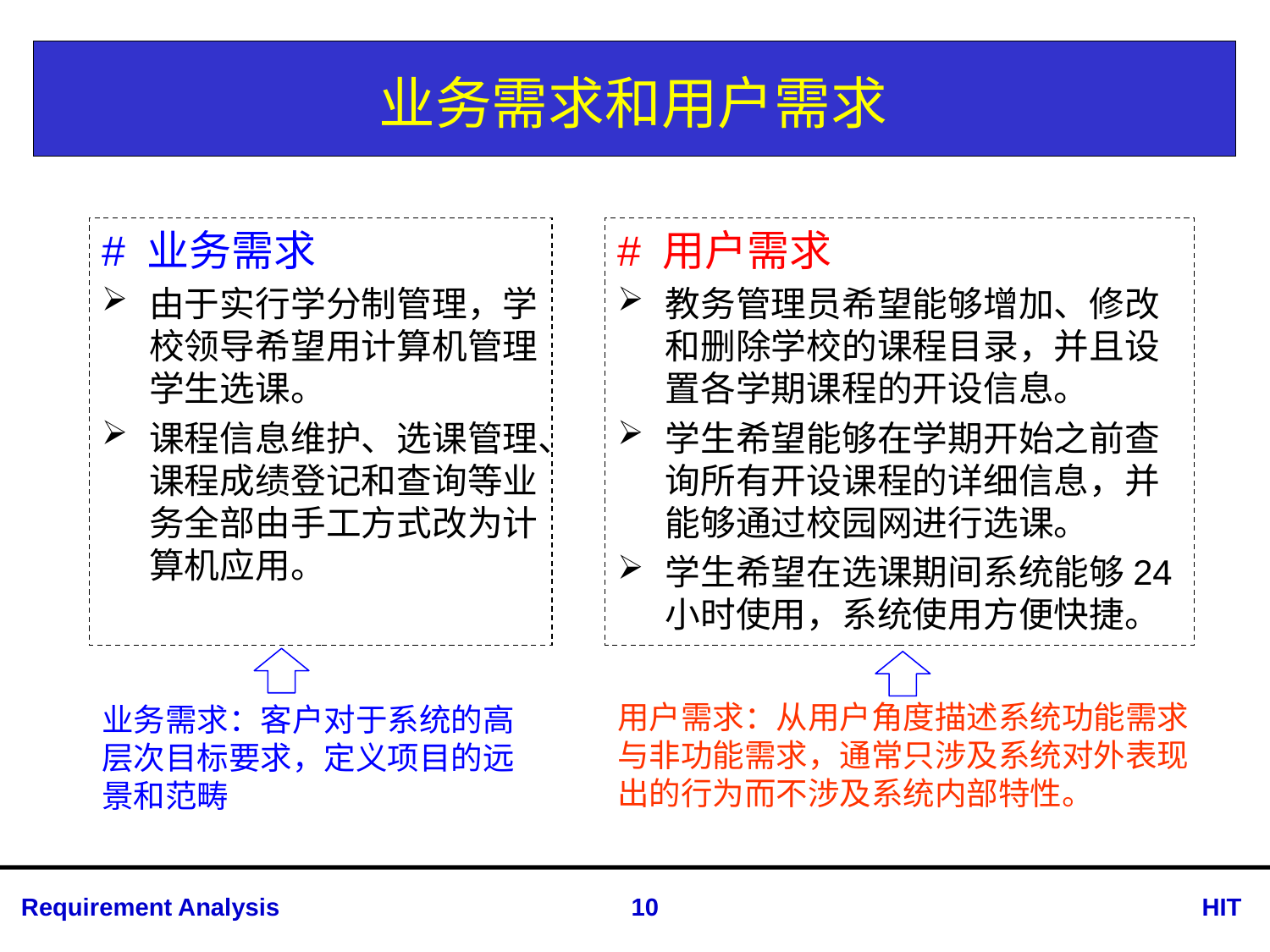

# 业务需求和用户需求
# 业务需求
由于实行学分制管理，学校领导希望用计算机管理学生选课。
课程信息维护、选课管理、课程成绩登记和查询等业务全部由手工方式改为计算机应用。
# 用户需求
教务管理员希望能够增加、修改和删除学校的课程目录，并且设置各学期课程的开设信息。
学生希望能够在学期开始之前查询所有开设课程的详细信息，并能够通过校园网进行选课。
学生希望在选课期间系统能够24小时使用，系统使用方便快捷。

用户需求：从用户角度描述系统功能需求与非功能需求，通常只涉及系统对外表现出的行为而不涉及系统内部特性。
业务需求：客户对于系统的高层次目标要求，定义项目的远景和范畴